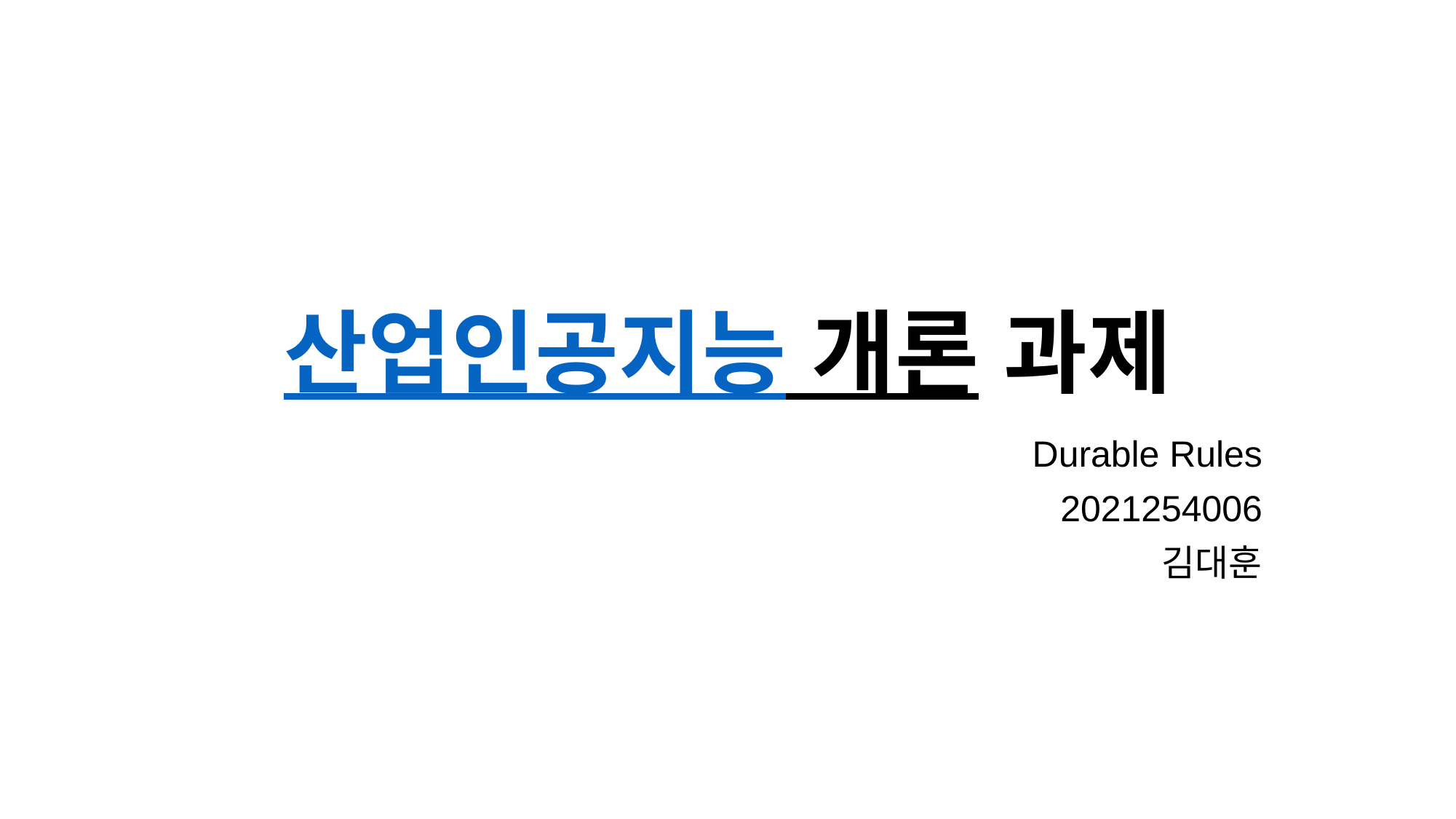

# 산업인공지능 개론 과제
Durable Rules
2021254006
김대훈